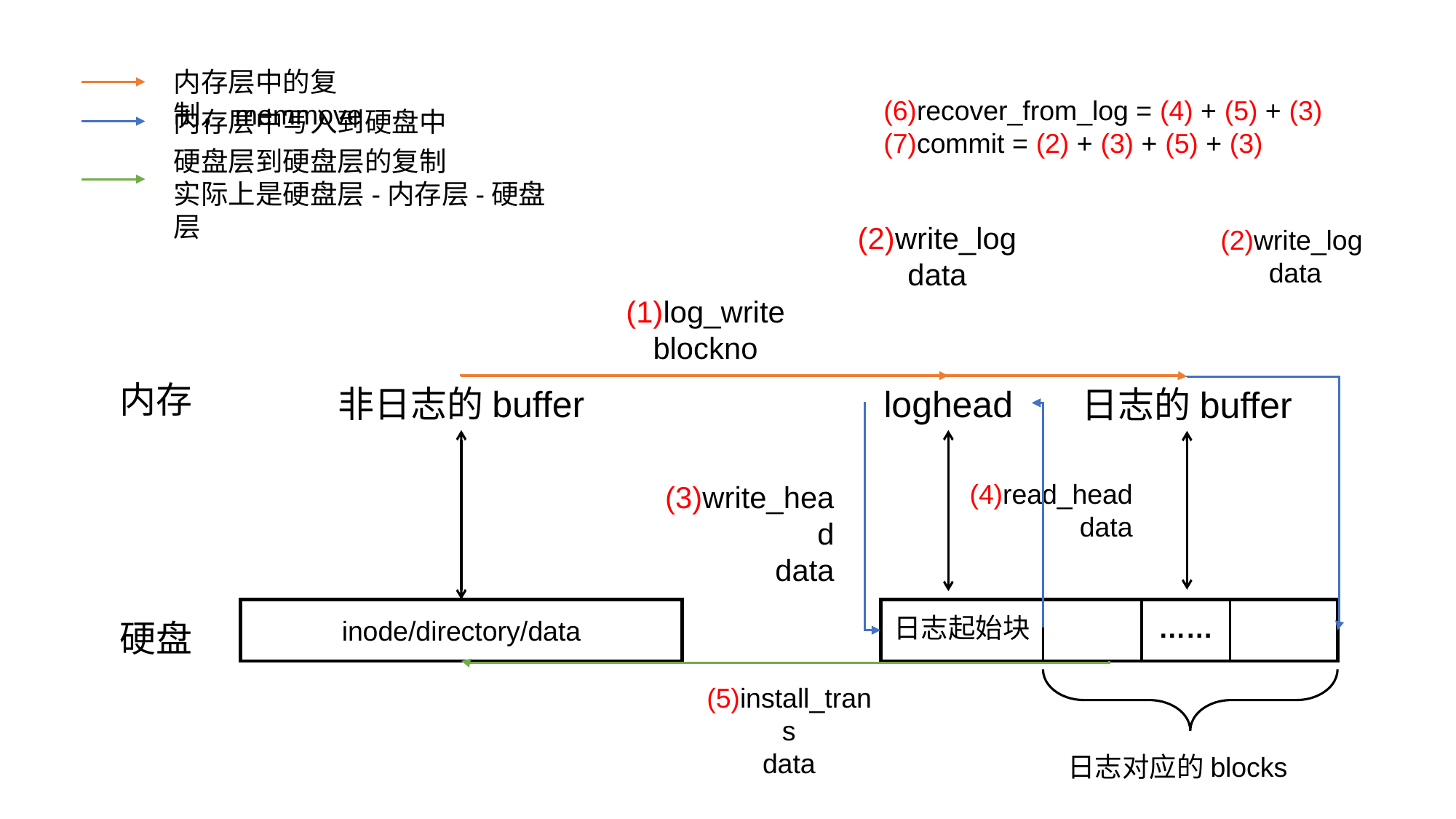

内存层中的复制，memmove
(6)recover_from_log = (4) + (5) + (3)
(7)commit = (2) + (3) + (5) + (3)
内存层中写入到硬盘中
硬盘层到硬盘层的复制
实际上是硬盘层-内存层-硬盘层
(2)write_log
data
(2)write_log  data
(1)log_write
blockno
内存
非日志的buffer
loghead
日志的buffer
(4)read_head
data
(3)write_head
data

inode/directory/data

日志起始块
……
硬盘
(5)install_trans
data
日志对应的blocks